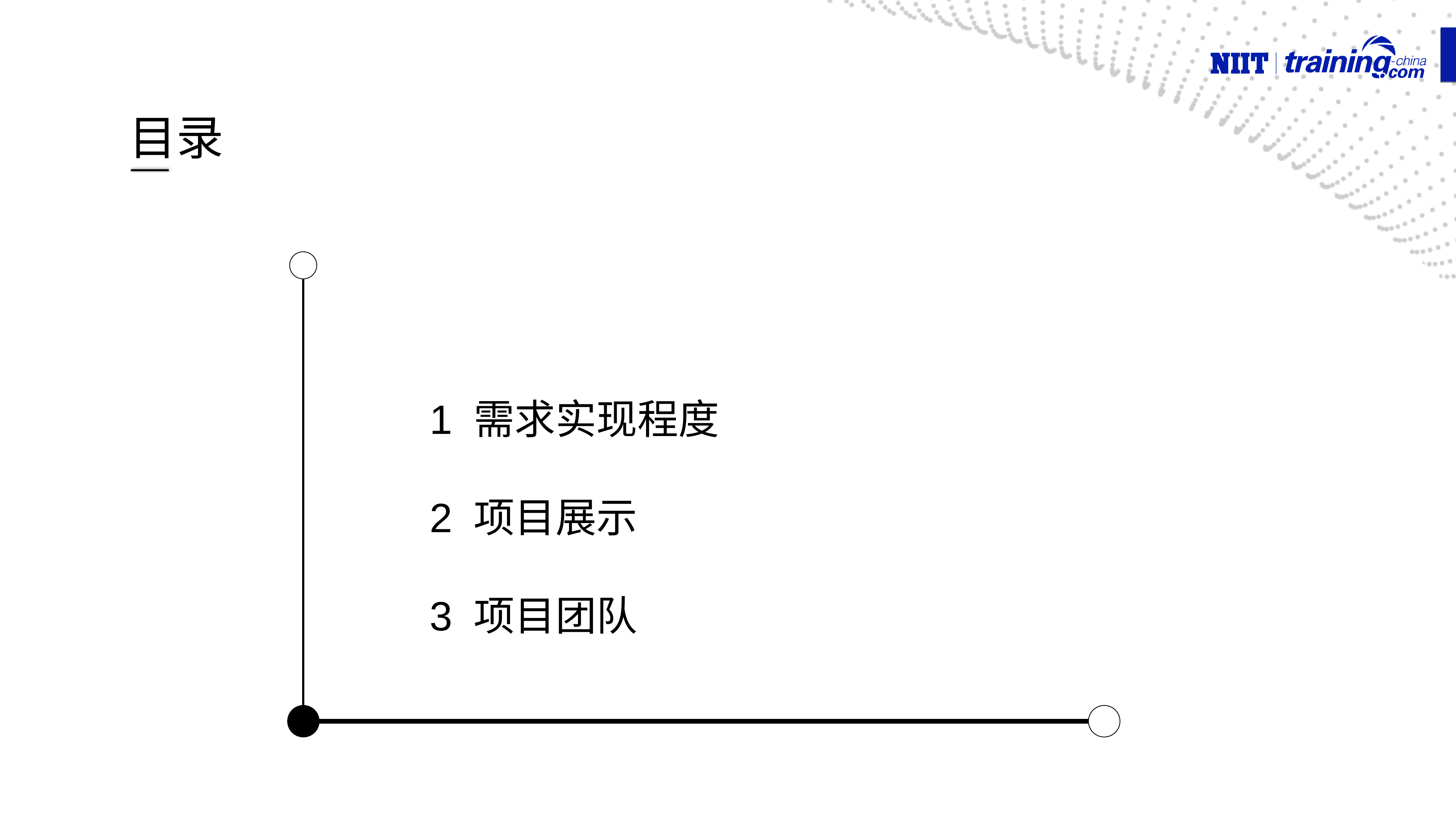

# 目录

1 需求实现程度
2 项目展示
3 项目团队